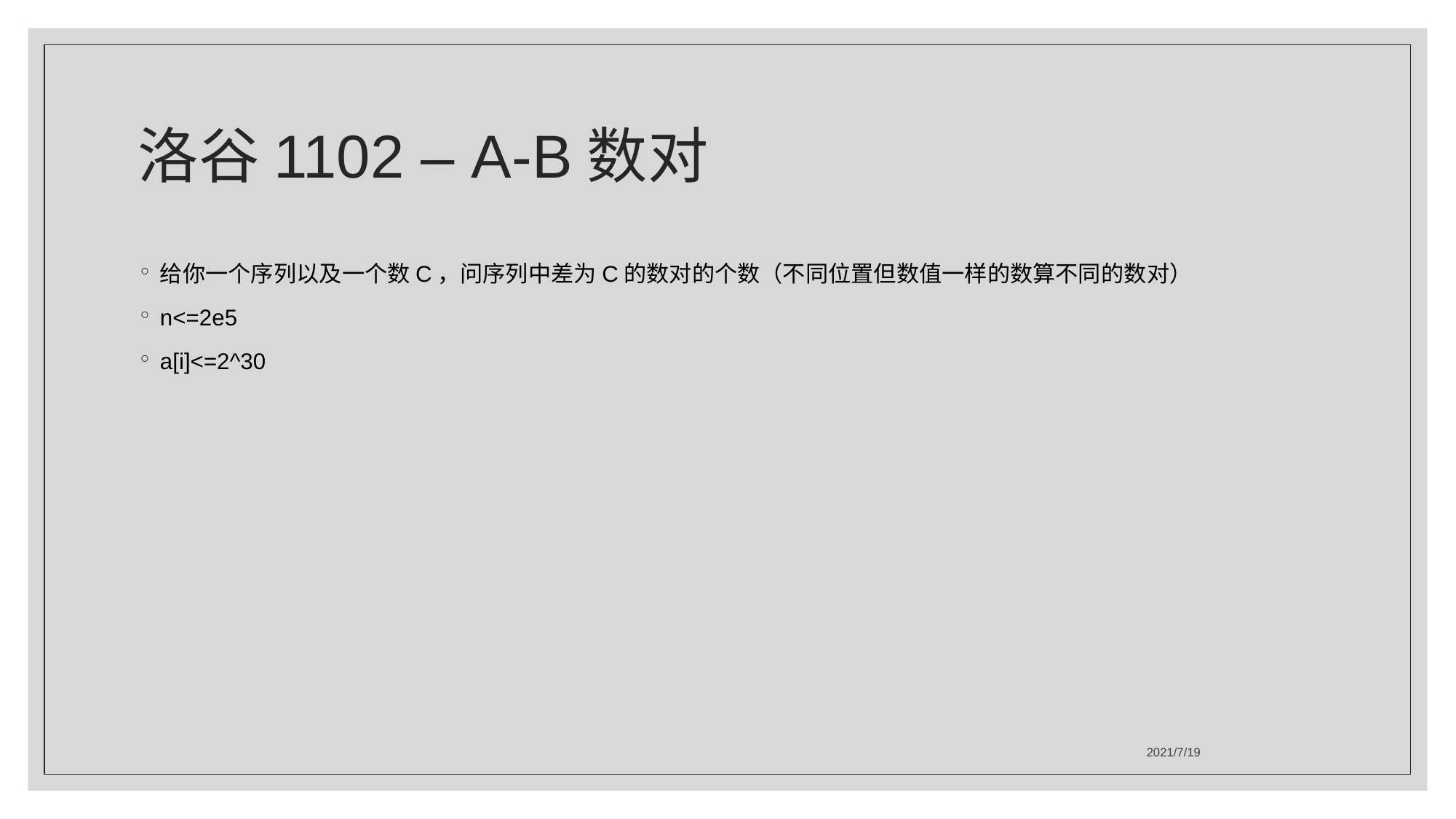

# 洛谷1102 – A-B数对
给你一个序列以及一个数C，问序列中差为C的数对的个数（不同位置但数值一样的数算不同的数对）
n<=2e5
a[i]<=2^30
2021/7/19